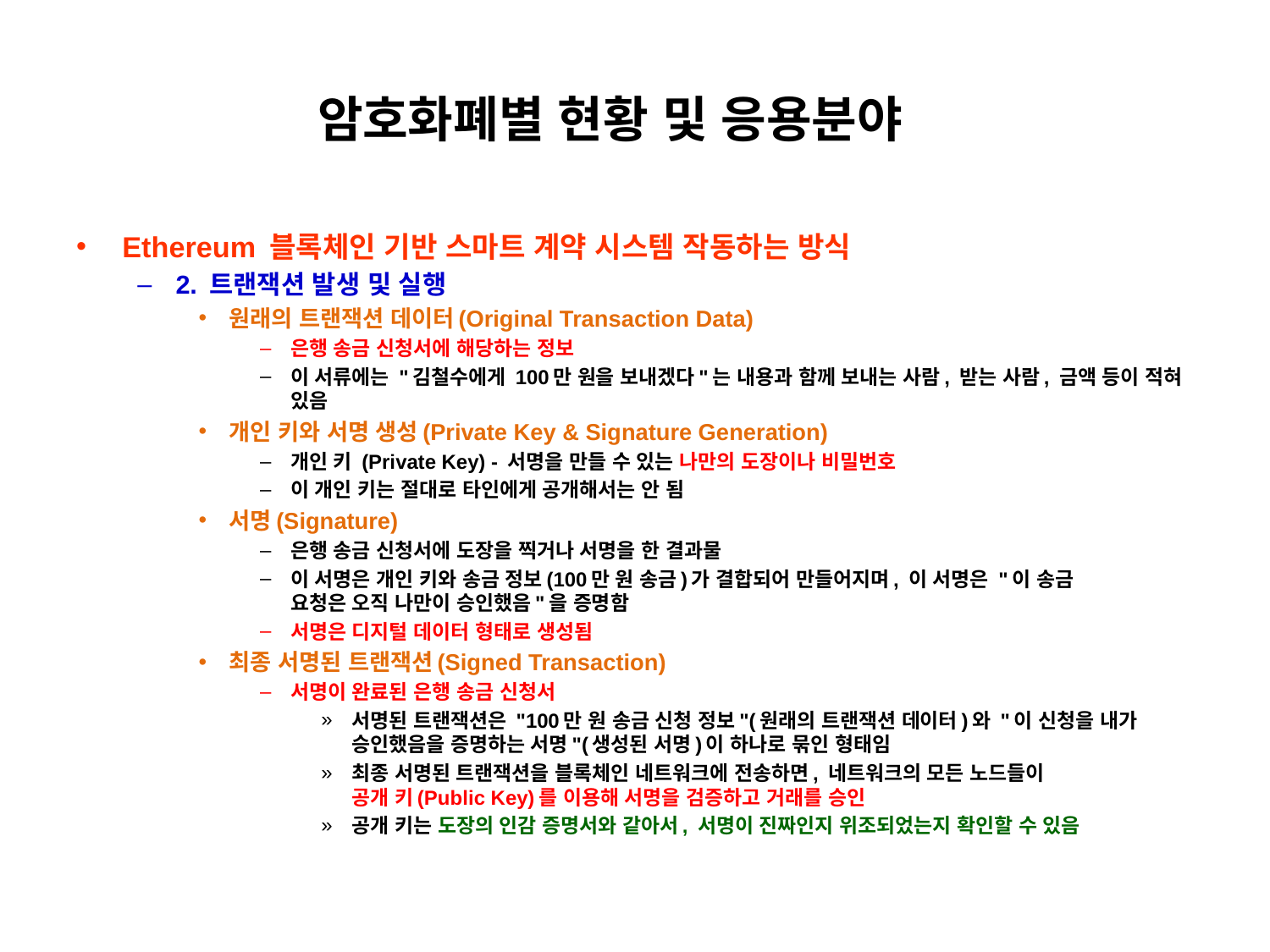

# 암호화폐별 현황 및 응용분야
Ethereum 블록체인 기반 스마트 계약 시스템 작동하는 방식
2. 트랜잭션 발생 및 실행
원래의 트랜잭션 데이터(Original Transaction Data)
은행 송금 신청서에 해당하는 정보
이 서류에는 "김철수에게 100만 원을 보내겠다"는 내용과 함께 보내는 사람, 받는 사람, 금액 등이 적혀 있음
개인 키와 서명 생성(Private Key & Signature Generation)
개인 키 (Private Key) - 서명을 만들 수 있는 나만의 도장이나 비밀번호
이 개인 키는 절대로 타인에게 공개해서는 안 됨
서명(Signature)
은행 송금 신청서에 도장을 찍거나 서명을 한 결과물
이 서명은 개인 키와 송금 정보(100만 원 송금)가 결합되어 만들어지며, 이 서명은 "이 송금
요청은 오직 나만이 승인했음"을 증명함
서명은 디지털 데이터 형태로 생성됨
최종 서명된 트랜잭션(Signed Transaction)
서명이 완료된 은행 송금 신청서
서명된 트랜잭션은 "100만 원 송금 신청 정보"(원래의 트랜잭션 데이터)와 "이 신청을 내가 승인했음을 증명하는 서명"(생성된 서명)이 하나로 묶인 형태임
최종 서명된 트랜잭션을 블록체인 네트워크에 전송하면, 네트워크의 모든 노드들이
공개 키(Public Key)를 이용해 서명을 검증하고 거래를 승인
공개 키는 도장의 인감 증명서와 같아서, 서명이 진짜인지 위조되었는지 확인할 수 있음